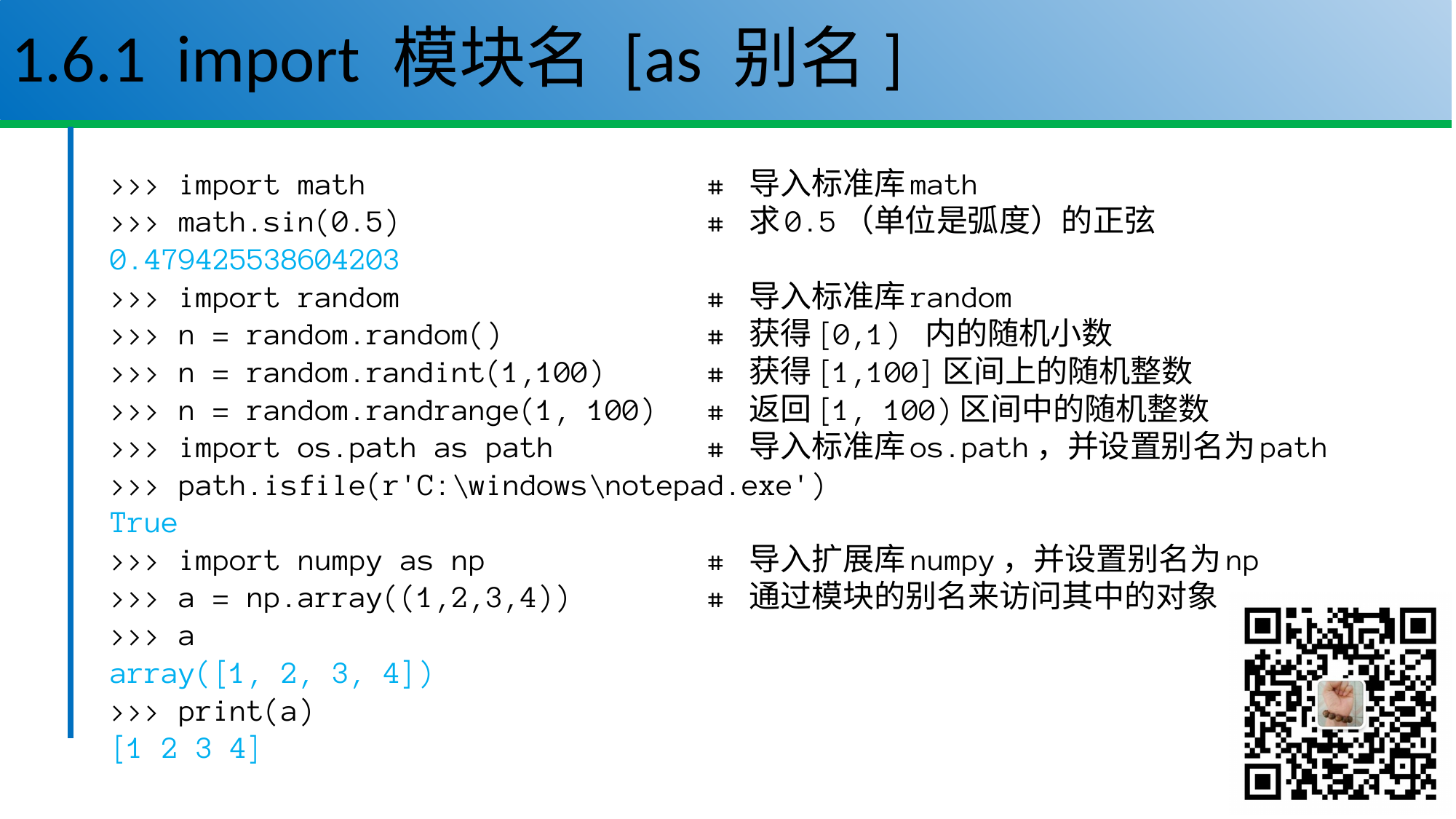

# 1.6.1  import 模块名 [as 别名]
>>> import math                    # 导入标准库math
>>> math.sin(0.5)                  # 求0.5（单位是弧度）的正弦
0.479425538604203
>>> import random                  # 导入标准库random
>>> n = random.random()            # 获得[0,1) 内的随机小数
>>> n = random.randint(1,100)      # 获得[1,100]区间上的随机整数
>>> n = random.randrange(1, 100)   # 返回[1, 100)区间中的随机整数
>>> import os.path as path         # 导入标准库os.path，并设置别名为path
>>> path.isfile(r'C:\windows\notepad.exe')
True
>>> import numpy as np             # 导入扩展库numpy，并设置别名为np
>>> a = np.array((1,2,3,4))        # 通过模块的别名来访问其中的对象
>>> a
array([1, 2, 3, 4])
>>> print(a)
[1 2 3 4]
23